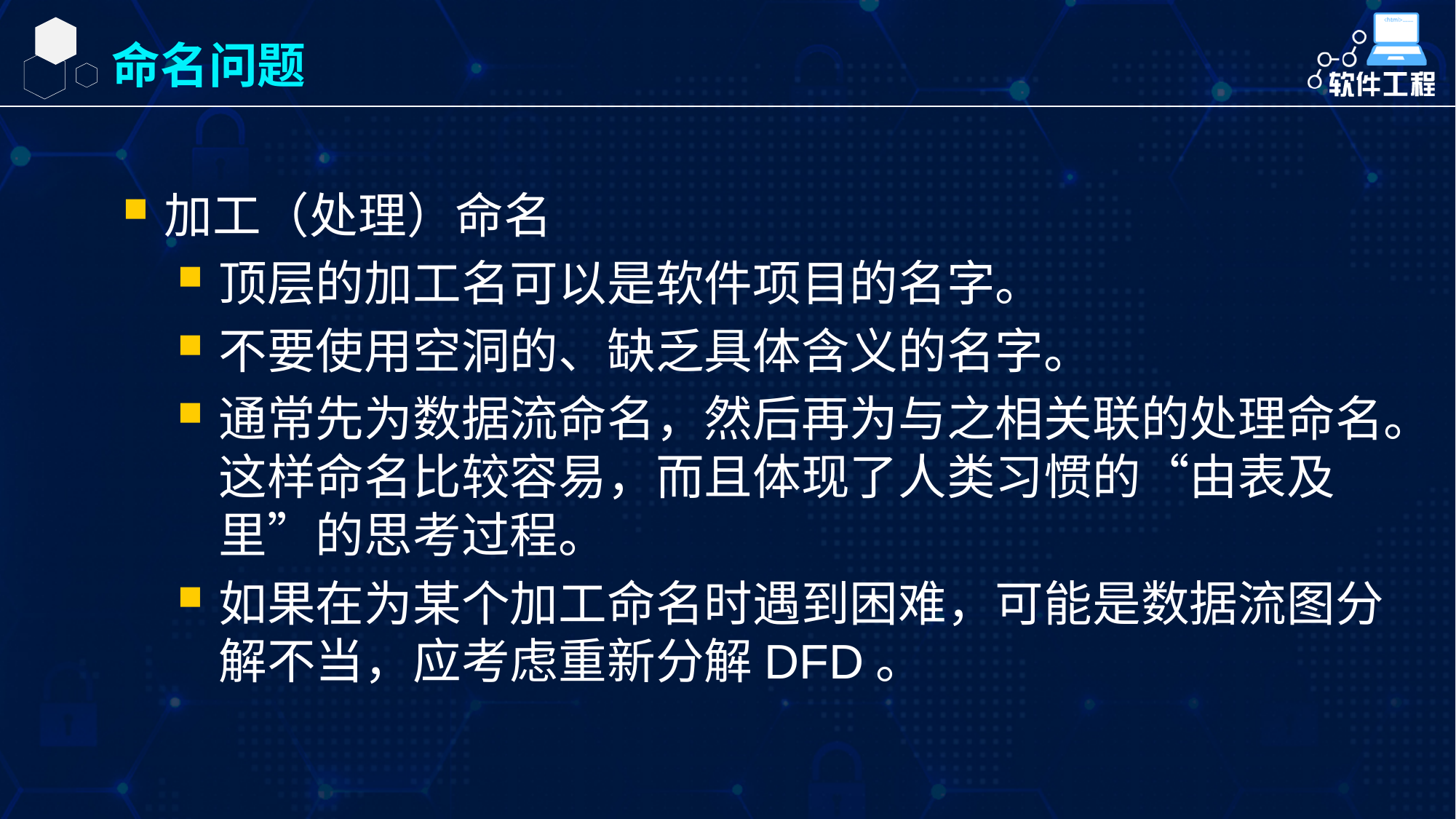

命名问题

加工（处理）命名
顶层的加工名可以是软件项目的名字。
不要使用空洞的、缺乏具体含义的名字。
通常先为数据流命名，然后再为与之相关联的处理命名。这样命名比较容易，而且体现了人类习惯的“由表及里”的思考过程。
如果在为某个加工命名时遇到困难，可能是数据流图分解不当，应考虑重新分解DFD。